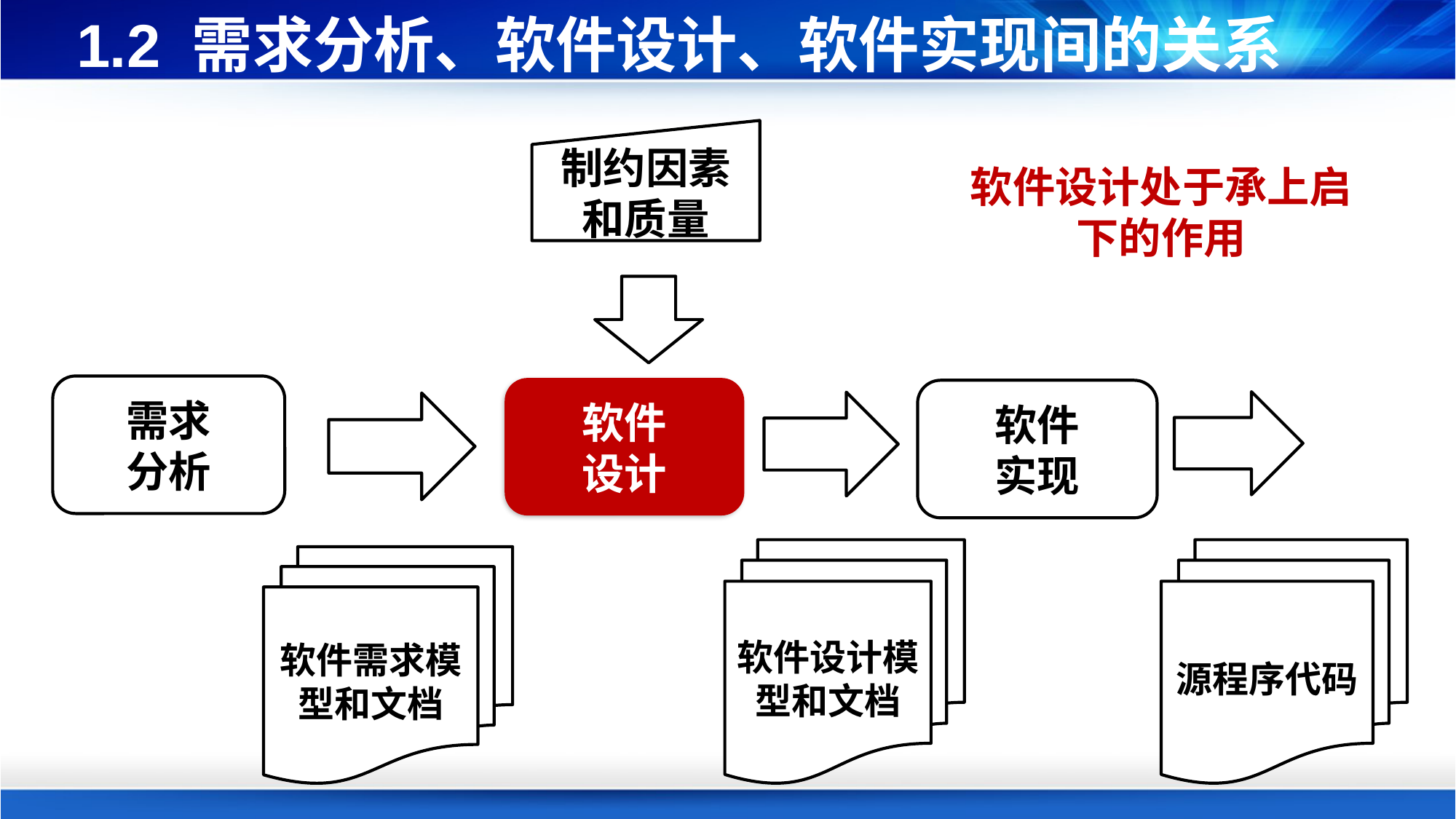

# 1.2 需求分析、软件设计、软件实现间的关系
制约因素和质量
软件设计处于承上启下的作用

需求
分析
软件
设计
软件
实现

源程序代码
软件设计模型和文档
软件需求模型和文档